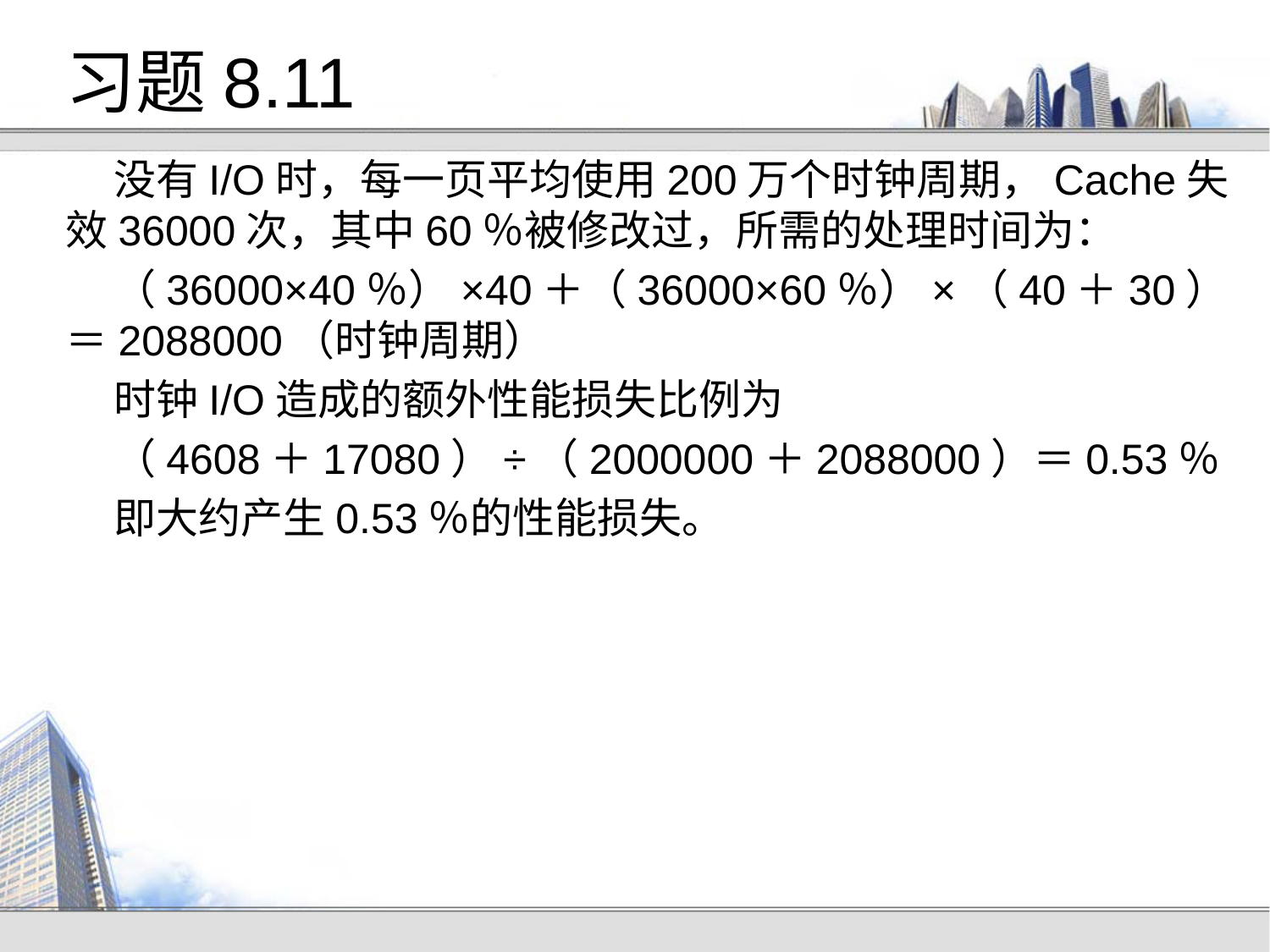

# 习题8.11
    没有I/O时，每一页平均使用200万个时钟周期，Cache失效36000次，其中60％被修改过，所需的处理时间为：
    （36000×40％）×40＋（36000×60％）×（40＋30）＝2088000（时钟周期）
    时钟I/O造成的额外性能损失比例为
    （4608＋17080）÷（2000000＋2088000）＝0.53％
    即大约产生0.53％的性能损失。